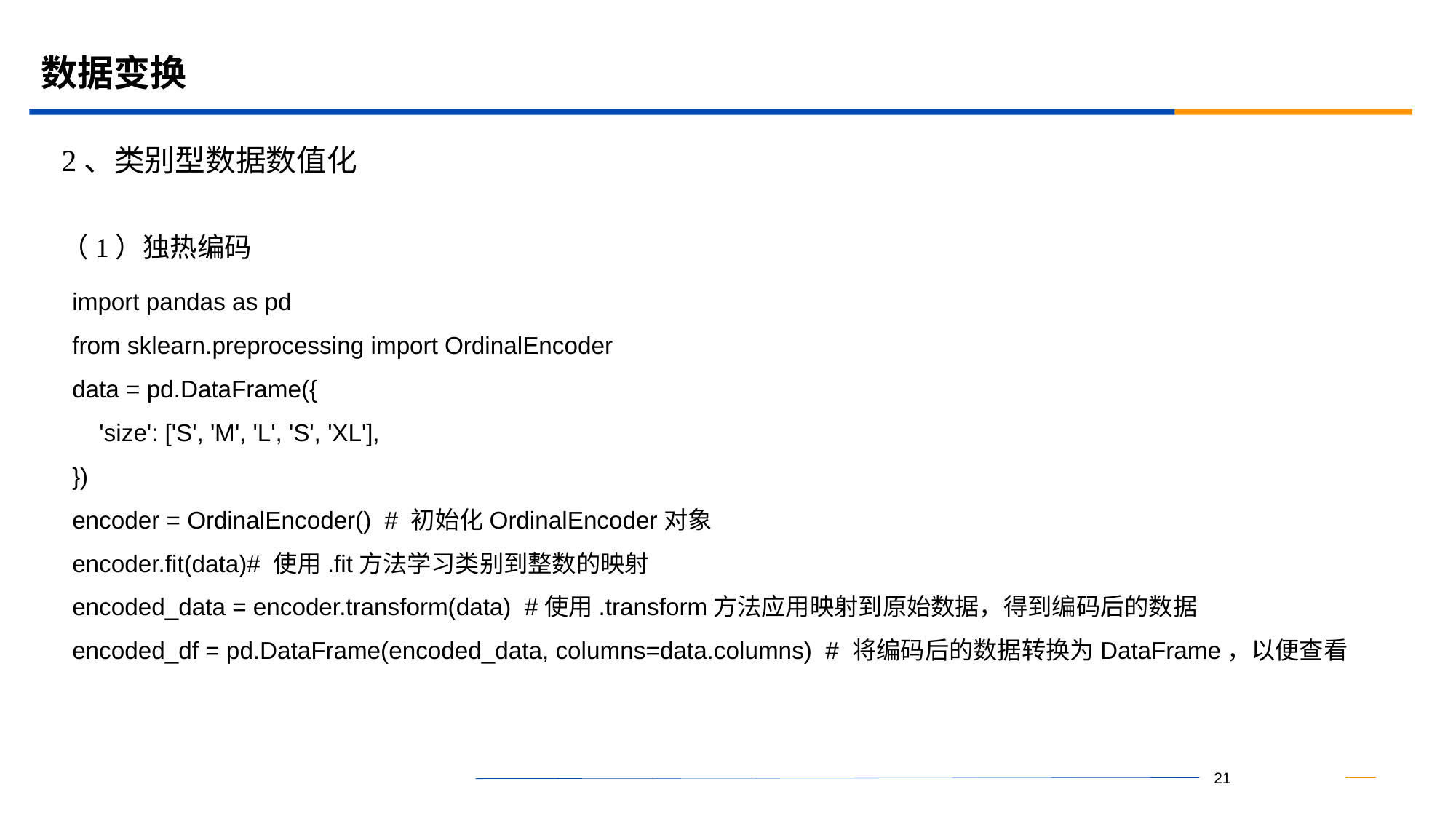

# 数据变换
2、类别型数据数值化
（1）独热编码

import pandas as pd
from sklearn.preprocessing import OrdinalEncoder
data = pd.DataFrame({
    'size': ['S', 'M', 'L', 'S', 'XL'],
})
encoder = OrdinalEncoder()  # 初始化OrdinalEncoder对象
encoder.fit(data)# 使用.fit方法学习类别到整数的映射
encoded_data = encoder.transform(data)  #使用.transform方法应用映射到原始数据，得到编码后的数据
encoded_df = pd.DataFrame(encoded_data, columns=data.columns)  # 将编码后的数据转换为DataFrame，以便查看